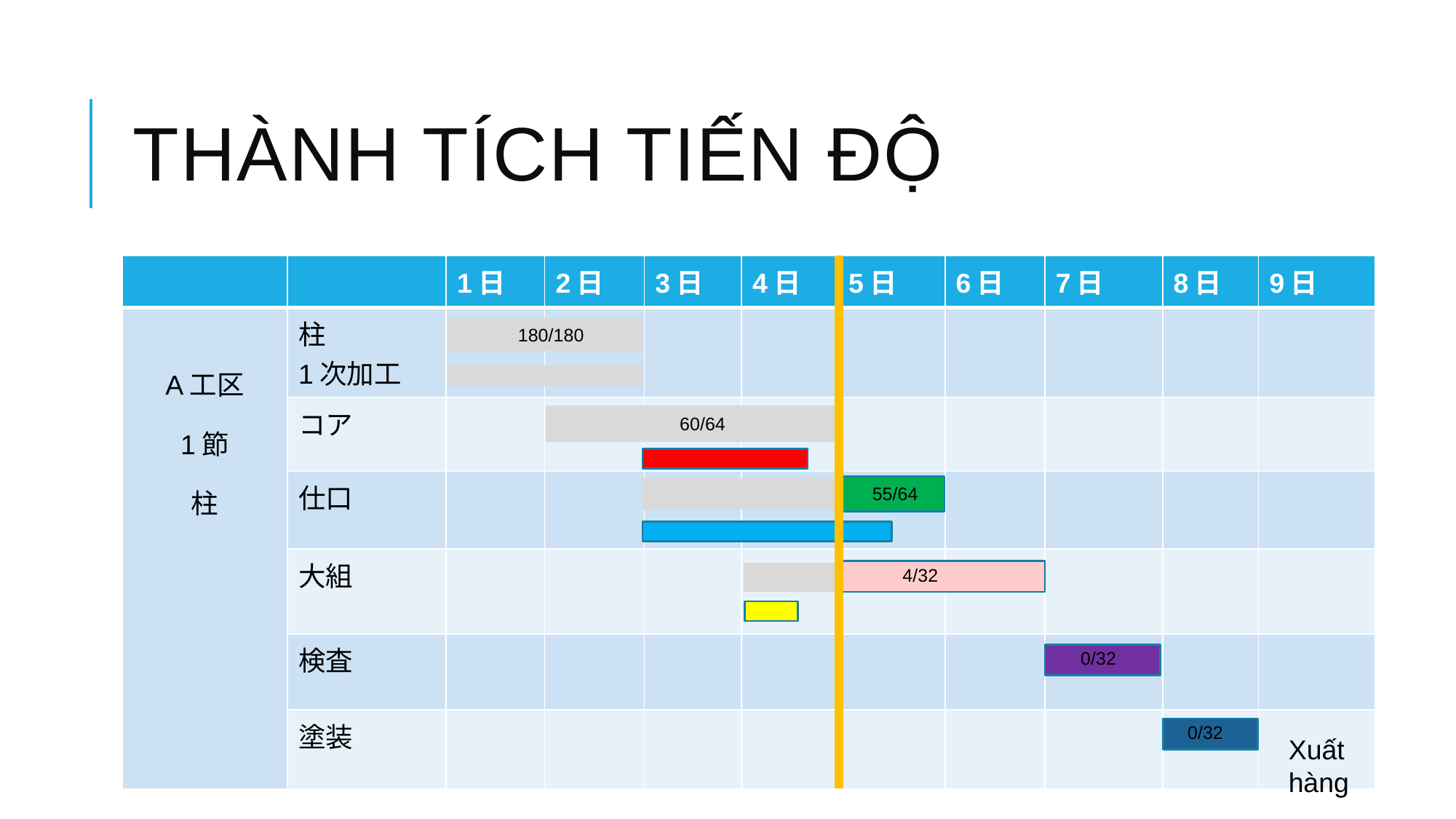

# Thành tích tiến độ
|  |  | 1日 | 2日 | 3日 | 4日 | 5日 | 6日 | 7日 | 8日 | 9日 |
| --- | --- | --- | --- | --- | --- | --- | --- | --- | --- | --- |
| A工区 1節 柱 | 柱 1次加工 |  |  |  |  |  |  |  |  |  |
|  | コア |  |  |  |  |  |  |  |  |  |
|  | 仕口 |  |  |  |  |  |  |  |  |  |
|  | 大組 |  |  |  |  |  |  |  |  |  |
|  | 検査 |  |  |  |  |  |  |  |  |  |
|  | 塗装 |  |  |  |  |  |  |  |  |  |
　　　180/180

60/64

55/64

4/32

0/32

0/32

Xuất hàng